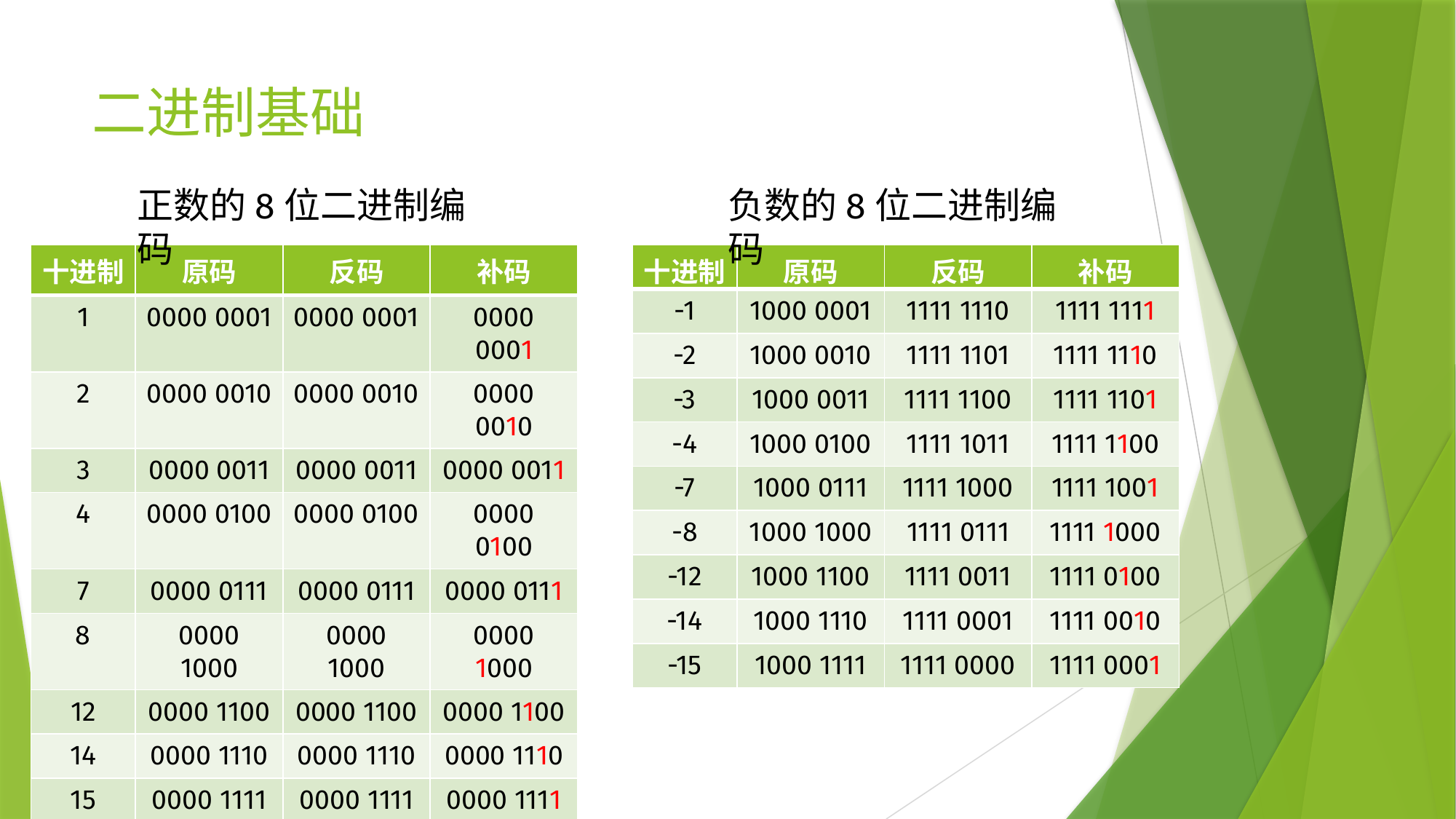

# 二进制基础
正数的8位二进制编码
负数的8位二进制编码
| 十进制 | 原码 | 反码 | 补码 |
| --- | --- | --- | --- |
| 1 | 0000 0001 | 0000 0001 | 0000 0001 |
| 2 | 0000 0010 | 0000 0010 | 0000 0010 |
| 3 | 0000 0011 | 0000 0011 | 0000 0011 |
| 4 | 0000 0100 | 0000 0100 | 0000 0100 |
| 7 | 0000 0111 | 0000 0111 | 0000 0111 |
| 8 | 0000 1000 | 0000 1000 | 0000 1000 |
| 12 | 0000 1100 | 0000 1100 | 0000 1100 |
| 14 | 0000 1110 | 0000 1110 | 0000 1110 |
| 15 | 0000 1111 | 0000 1111 | 0000 1111 |
| 十进制 | 原码 | 反码 | 补码 |
| --- | --- | --- | --- |
| -1 | 1000 0001 | 1111 1110 | 1111 1111 |
| -2 | 1000 0010 | 1111 1101 | 1111 1110 |
| -3 | 1000 0011 | 1111 1100 | 1111 1101 |
| -4 | 1000 0100 | 1111 1011 | 1111 1100 |
| -7 | 1000 0111 | 1111 1000 | 1111 1001 |
| -8 | 1000 1000 | 1111 0111 | 1111 1000 |
| -12 | 1000 1100 | 1111 0011 | 1111 0100 |
| -14 | 1000 1110 | 1111 0001 | 1111 0010 |
| -15 | 1000 1111 | 1111 0000 | 1111 0001 |